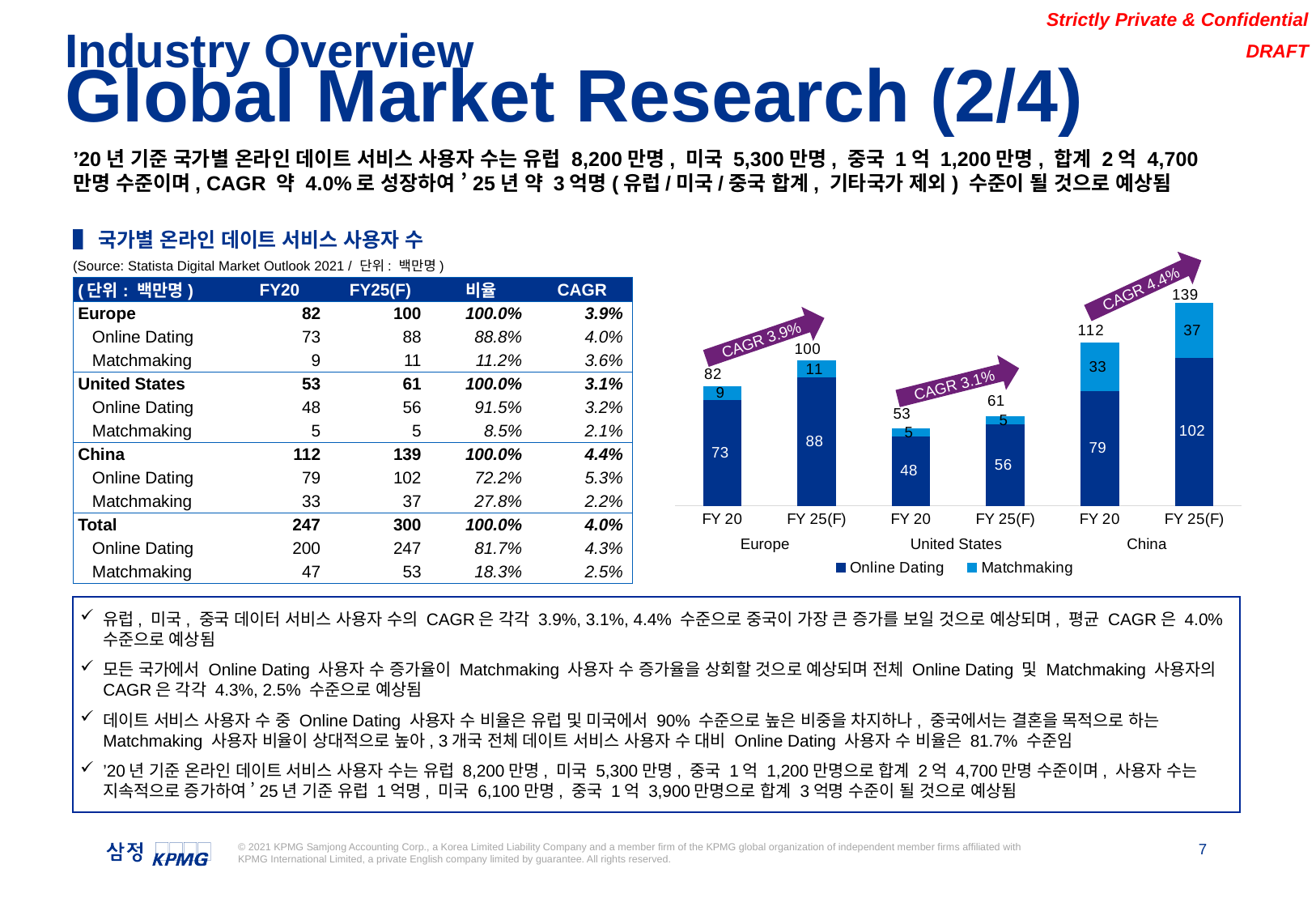

Industry Overview
Global Market Research (2/4)
’20년 기준 국가별 온라인 데이트 서비스 사용자 수는 유럽 8,200만명, 미국 5,300만명, 중국 1억 1,200만명, 합계 2억 4,700만명 수준이며, CAGR 약 4.0%로 성장하여 ’25년 약 3억명(유럽/미국/중국 합계, 기타국가 제외) 수준이 될 것으로 예상됨
▌국가별 온라인 데이트 서비스 사용자 수
(Source: Statista Digital Market Outlook 2021 / 단위: 백만명)
CAGR 4.4%

### Chart

| Category | Online Dating | Matchmaking |  |
|---|---|---|---|
| FY 20 | 72.7 | 9.3 | 82.0 |
| FY 25(F) | 88.4 | 11.1 | 99.5 |
| FY 20 | 48.0 | 4.6 | 52.6 |
| FY 25(F) | 56.2 | 5.1 | 61.300000000000004 |
| FY 20 | 79.0 | 33.0 | 112.0 |
| FY 25(F) | 102.1 | 36.8 | 138.89999999999998 |
| (단위: 백만명) | FY20 | FY25(F) | 비율 | CAGR |
| --- | --- | --- | --- | --- |
| Europe | 82 | 100 | 100.0% | 3.9% |
| Online Dating | 73 | 88 | 88.8% | 4.0% |
| Matchmaking | 9 | 11 | 11.2% | 3.6% |
| United States | 53 | 61 | 100.0% | 3.1% |
| Online Dating | 48 | 56 | 91.5% | 3.2% |
| Matchmaking | 5 | 5 | 8.5% | 2.1% |
| China | 112 | 139 | 100.0% | 4.4% |
| Online Dating | 79 | 102 | 72.2% | 5.3% |
| Matchmaking | 33 | 37 | 27.8% | 2.2% |
| Total | 247 | 300 | 100.0% | 4.0% |
| Online Dating | 200 | 247 | 81.7% | 4.3% |
| Matchmaking | 47 | 53 | 18.3% | 2.5% |
CAGR 3.9%
CAGR 3.1%
Europe
United States
China
유럽, 미국, 중국 데이터 서비스 사용자 수의 CAGR은 각각 3.9%, 3.1%, 4.4% 수준으로 중국이 가장 큰 증가를 보일 것으로 예상되며, 평균 CAGR은 4.0% 수준으로 예상됨
모든 국가에서 Online Dating 사용자 수 증가율이 Matchmaking 사용자 수 증가율을 상회할 것으로 예상되며 전체 Online Dating 및 Matchmaking 사용자의 CAGR은 각각 4.3%, 2.5% 수준으로 예상됨
데이트 서비스 사용자 수 중 Online Dating 사용자 수 비율은 유럽 및 미국에서 90% 수준으로 높은 비중을 차지하나, 중국에서는 결혼을 목적으로 하는 Matchmaking 사용자 비율이 상대적으로 높아, 3개국 전체 데이트 서비스 사용자 수 대비 Online Dating 사용자 수 비율은 81.7% 수준임
’20년 기준 온라인 데이트 서비스 사용자 수는 유럽 8,200만명, 미국 5,300만명, 중국 1억 1,200만명으로 합계 2억 4,700만명 수준이며, 사용자 수는 지속적으로 증가하여 ’25년 기준 유럽 1억명, 미국 6,100만명, 중국 1억 3,900만명으로 합계 3억명 수준이 될 것으로 예상됨